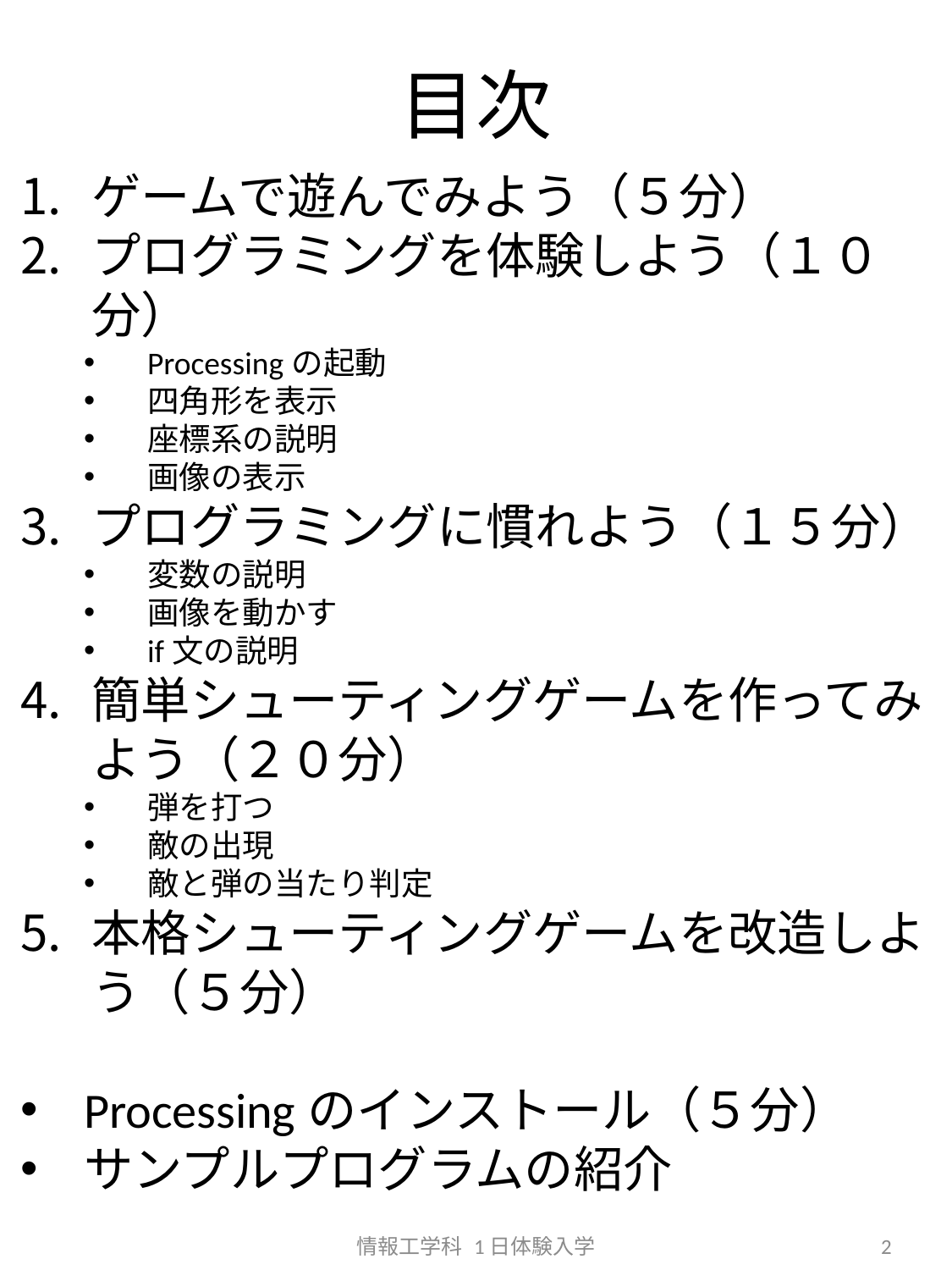

# 目次
ゲームで遊んでみよう（５分）
プログラミングを体験しよう（１０分）
Processingの起動
四角形を表示
座標系の説明
画像の表示
プログラミングに慣れよう（１５分）
変数の説明
画像を動かす
if文の説明
簡単シューティングゲームを作ってみよう（２０分）
弾を打つ
敵の出現
敵と弾の当たり判定
本格シューティングゲームを改造しよう（５分）

Processingのインストール（５分）
サンプルプログラムの紹介

情報工学科 1日体験入学
2